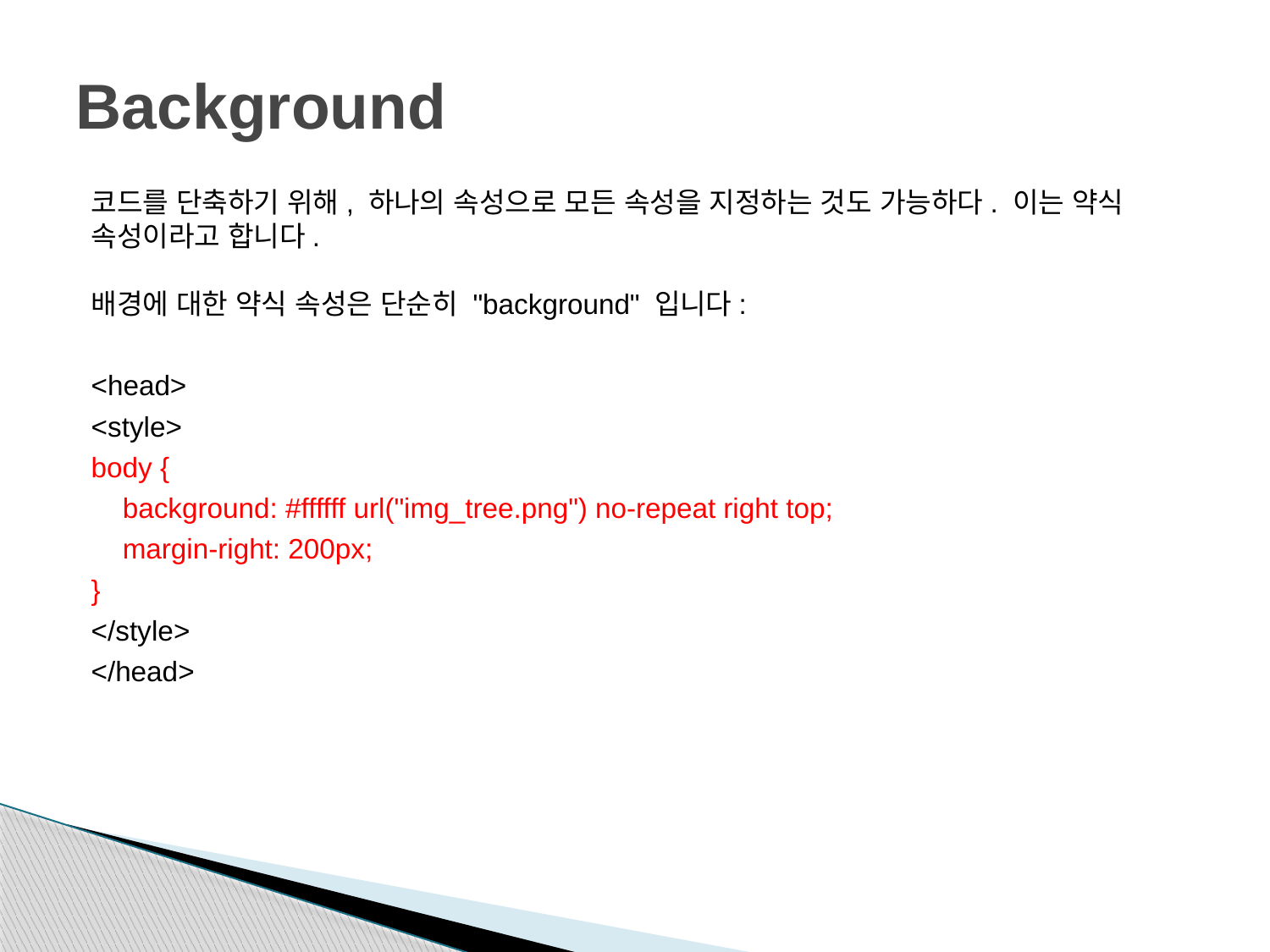

# Background
코드를 단축하기 위해, 하나의 속성으로 모든 속성을 지정하는 것도 가능하다. 이는 약식 속성이라고 합니다.
배경에 대한 약식 속성은 단순히 "background" 입니다:

<head>
<style>
body {
    background: #ffffff url("img_tree.png") no-repeat right top;
    margin-right: 200px;
}
</style>
</head>